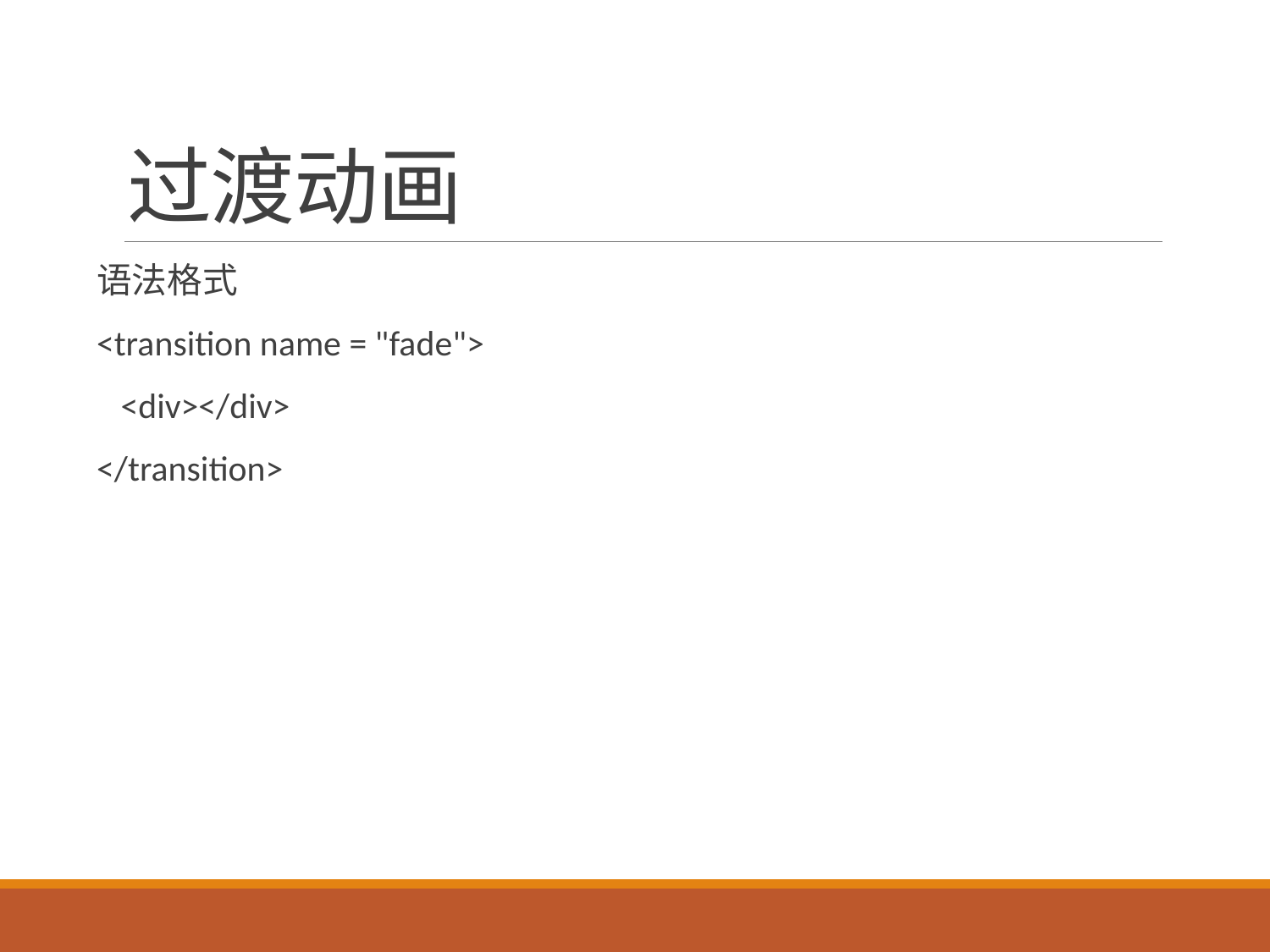

# 过渡动画
语法格式
<transition name = "fade">
   <div></div>
</transition>